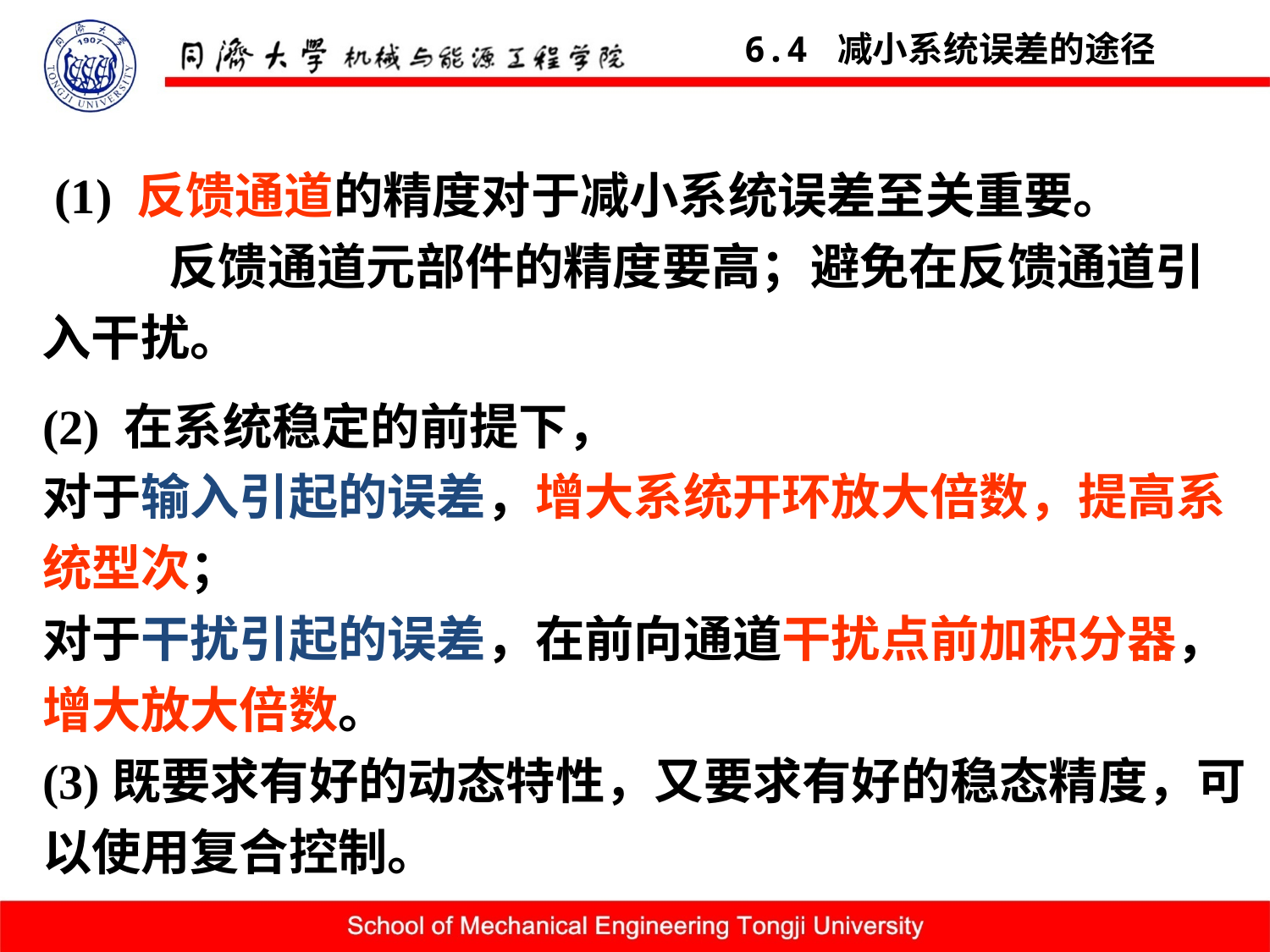

6.4 减小系统误差的途径
 (1) 反馈通道的精度对于减小系统误差至关重要。
	反馈通道元部件的精度要高；避免在反馈通道引入干扰。
(2) 在系统稳定的前提下，
对于输入引起的误差，增大系统开环放大倍数，提高系统型次；
对于干扰引起的误差，在前向通道干扰点前加积分器，增大放大倍数。
(3)既要求有好的动态特性，又要求有好的稳态精度，可以使用复合控制。